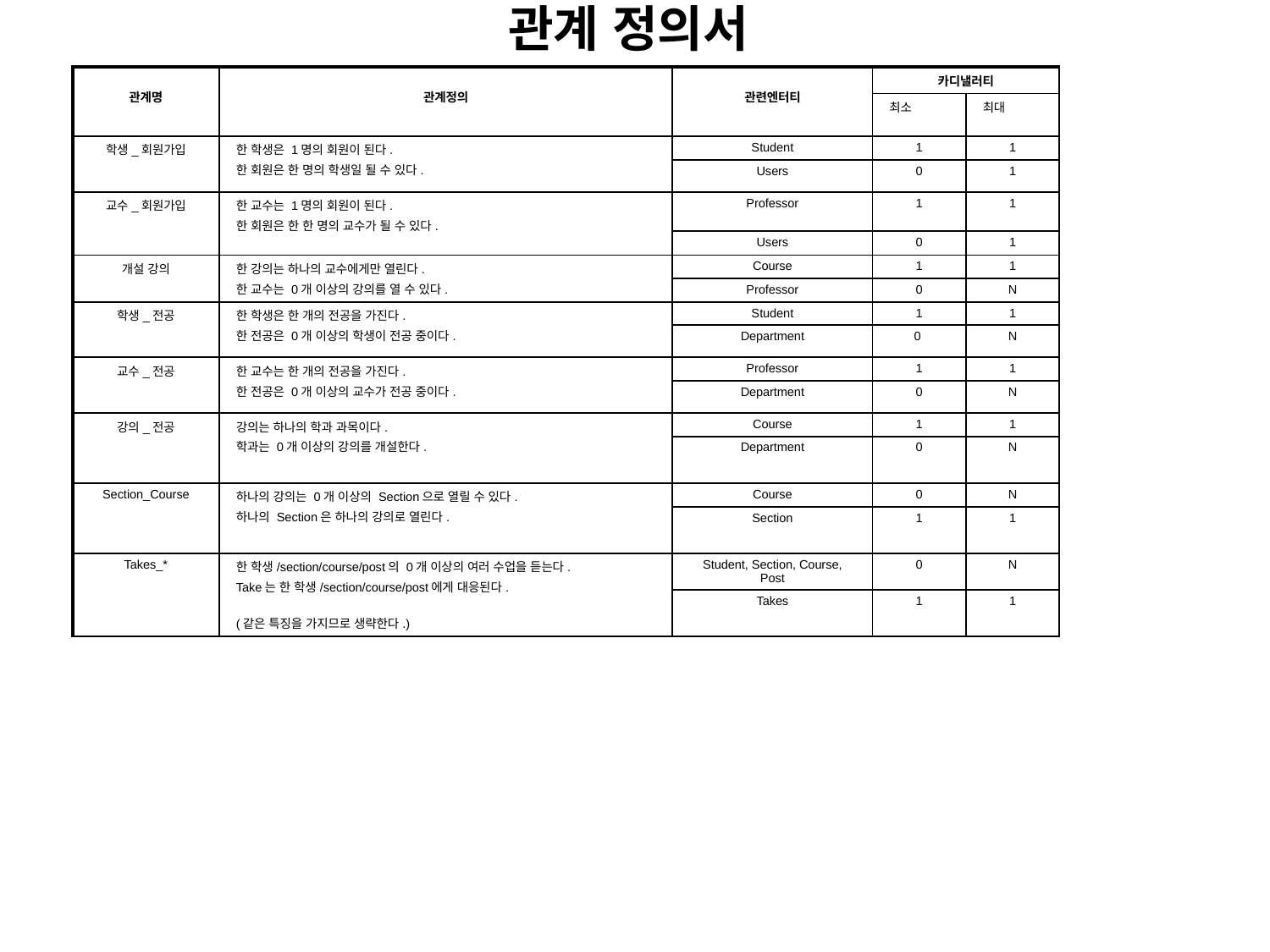

관계 정의서
| 관계명 | 관계정의 | 관련엔터티 | 카디낼러티 |  |
| --- | --- | --- | --- | --- |
|  |  |  | 최소 | 최대 |
| 학생\_회원가입 | 한 학생은 1명의 회원이 된다. 한 회원은 한 명의 학생일 될 수 있다. | Student | 1 | 1 |
|  |  | Users | 0 | 1 |
| 교수\_회원가입 | 한 교수는 1명의 회원이 된다. 한 회원은 한 한 명의 교수가 될 수 있다. | Professor | 1 | 1 |
|  |  | Users | 0 | 1 |
| 개설 강의 | 한 강의는 하나의 교수에게만 열린다. 한 교수는 0개 이상의 강의를 열 수 있다. | Course | 1 | 1 |
|  |  | Professor | 0 | N |
| 학생\_전공 | 한 학생은 한 개의 전공을 가진다. 한 전공은 0개 이상의 학생이 전공 중이다. | Student | 1 | 1 |
|  |  | Department | 0 | N |
| 교수\_전공 | 한 교수는 한 개의 전공을 가진다. 한 전공은 0개 이상의 교수가 전공 중이다. | Professor | 1 | 1 |
|  |  | Department | 0 | N |
| 강의\_전공 | 강의는 하나의 학과 과목이다. 학과는 0개 이상의 강의를 개설한다. | Course | 1 | 1 |
|  |  | Department | 0 | N |
| Section\_Course | 하나의 강의는 0개 이상의 Section으로 열릴 수 있다. 하나의 Section은 하나의 강의로 열린다. | Course | 0 | N |
|  |  | Section | 1 | 1 |
| Takes\_\* | 한 학생/section/course/post의 0개 이상의 여러 수업을 듣는다. Take는 한 학생/section/course/post에게 대응된다. (같은 특징을 가지므로 생략한다.) | Student, Section, Course, Post | 0 | N |
|  |  | Takes | 1 | 1 |